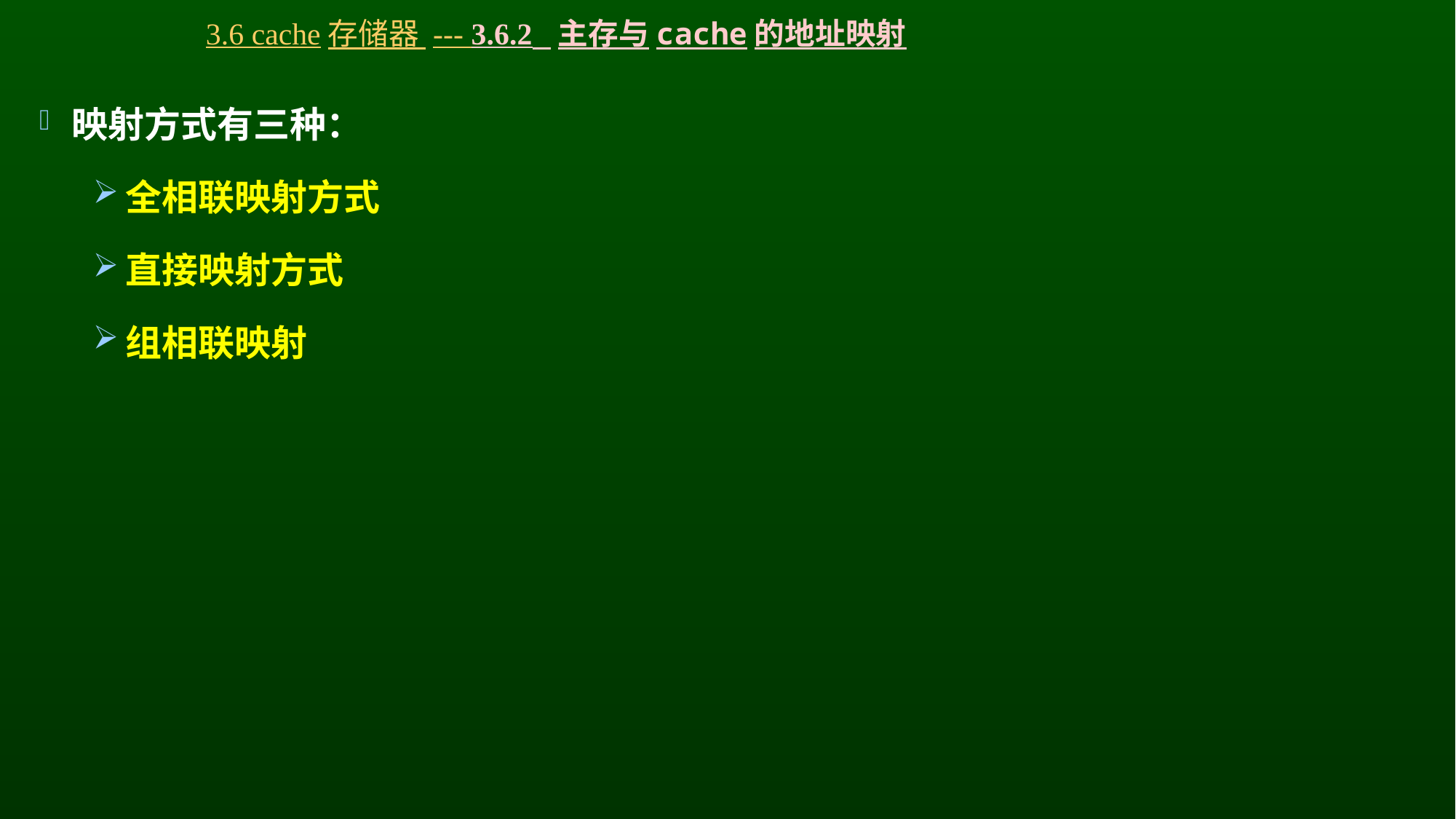

# 3.6 cache存储器 --- 3.6.2 主存与cache的地址映射
映射方式有三种：
全相联映射方式
直接映射方式
组相联映射